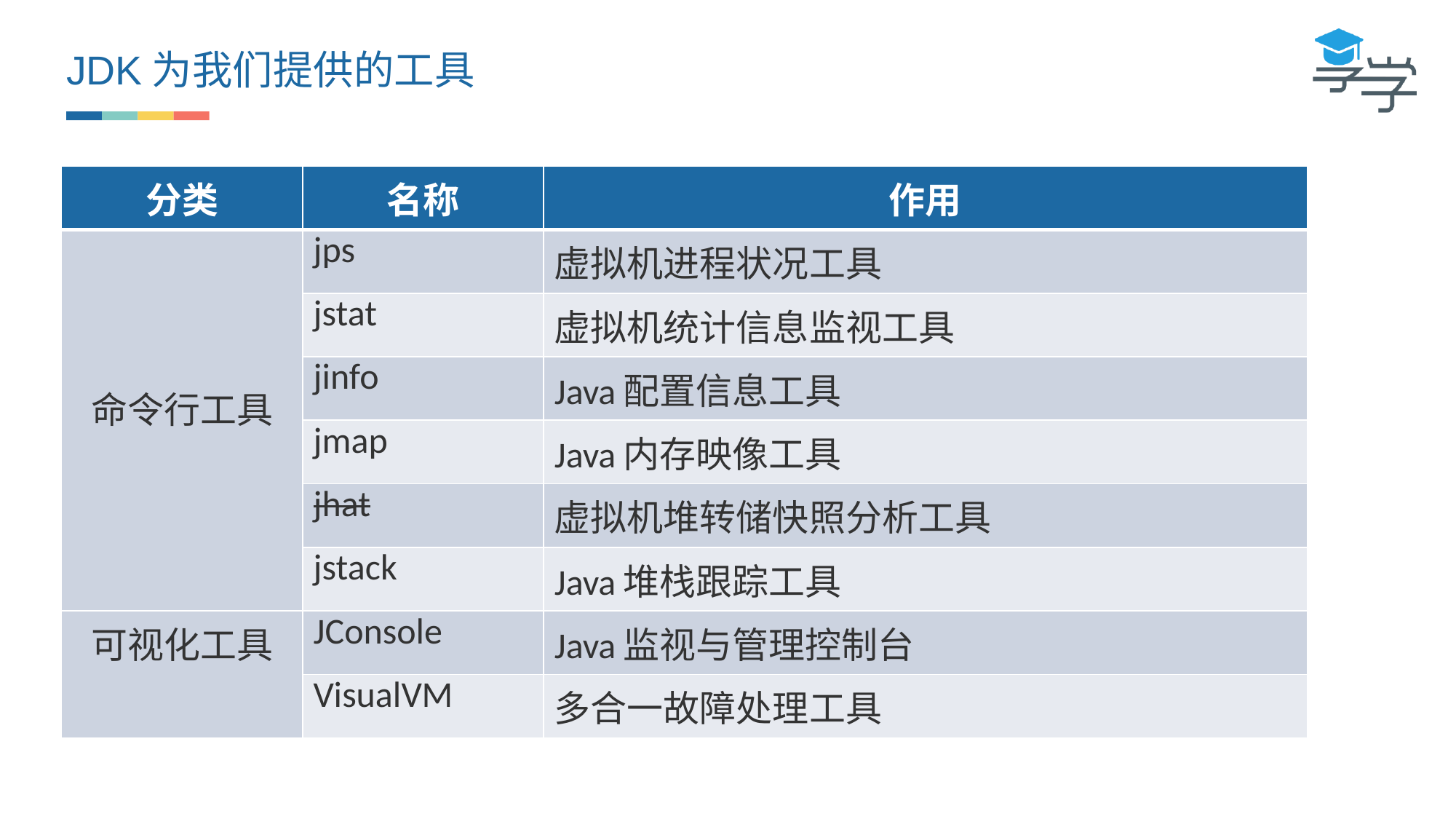

JDK为我们提供的工具

| 分类 | 名称 | 作用 |
| --- | --- | --- |
| 命令行工具 | jps | 虚拟机进程状况工具 |
|  | jstat | 虚拟机统计信息监视工具 |
|  | jinfo | Java配置信息工具 |
|  | jmap | Java内存映像工具 |
|  | jhat | 虚拟机堆转储快照分析工具 |
|  | jstack | Java堆栈跟踪工具 |
| 可视化工具 | JConsole | Java监视与管理控制台 |
|  | VisualVM | 多合一故障处理工具 |